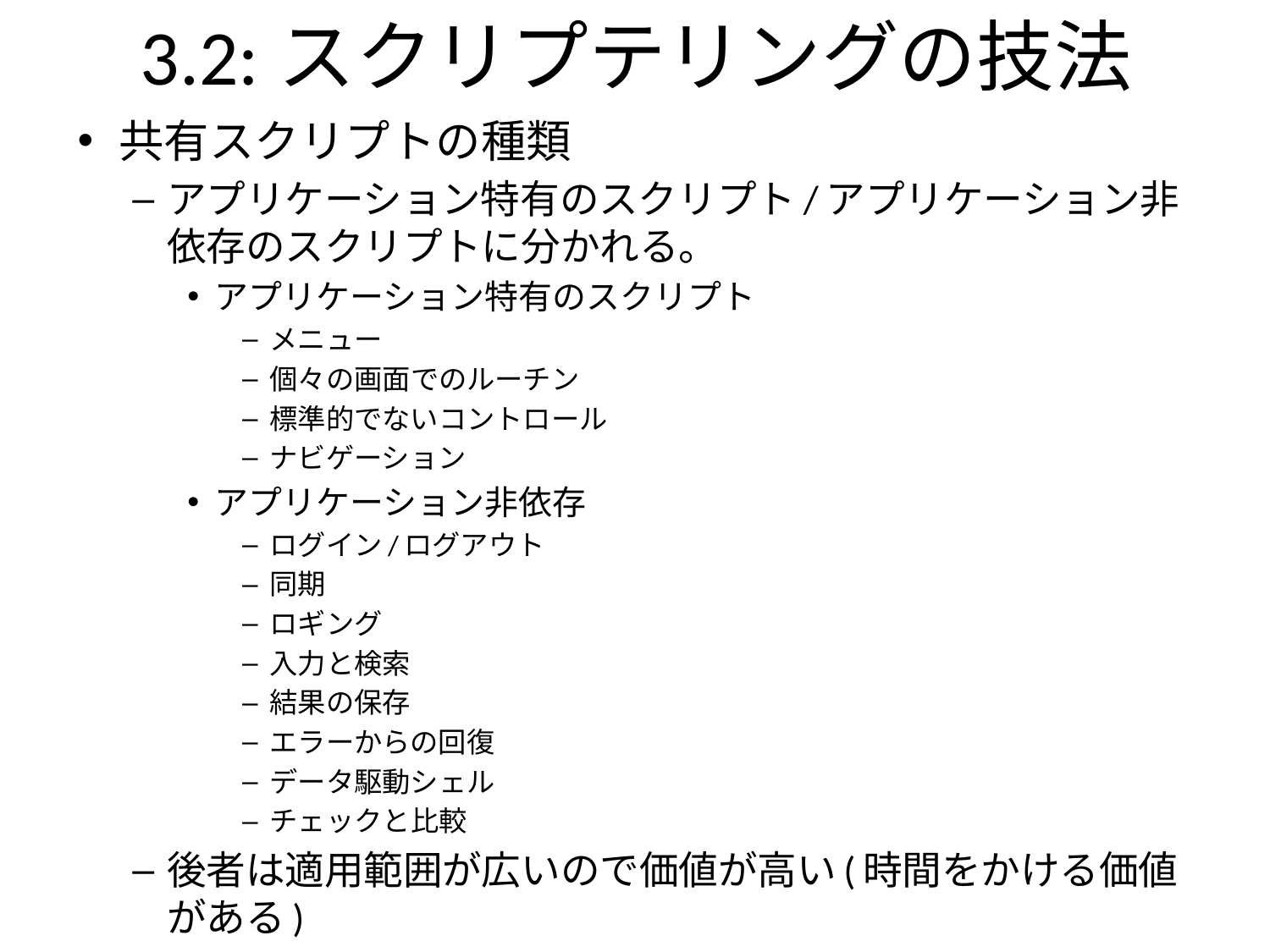

3.2:スクリプテリングの技法
共有スクリプトの種類
アプリケーション特有のスクリプト/アプリケーション非依存のスクリプトに分かれる。
アプリケーション特有のスクリプト
メニュー
個々の画面でのルーチン
標準的でないコントロール
ナビゲーション
アプリケーション非依存
ログイン/ログアウト
同期
ロギング
入力と検索
結果の保存
エラーからの回復
データ駆動シェル
チェックと比較
後者は適用範囲が広いので価値が高い(時間をかける価値がある)